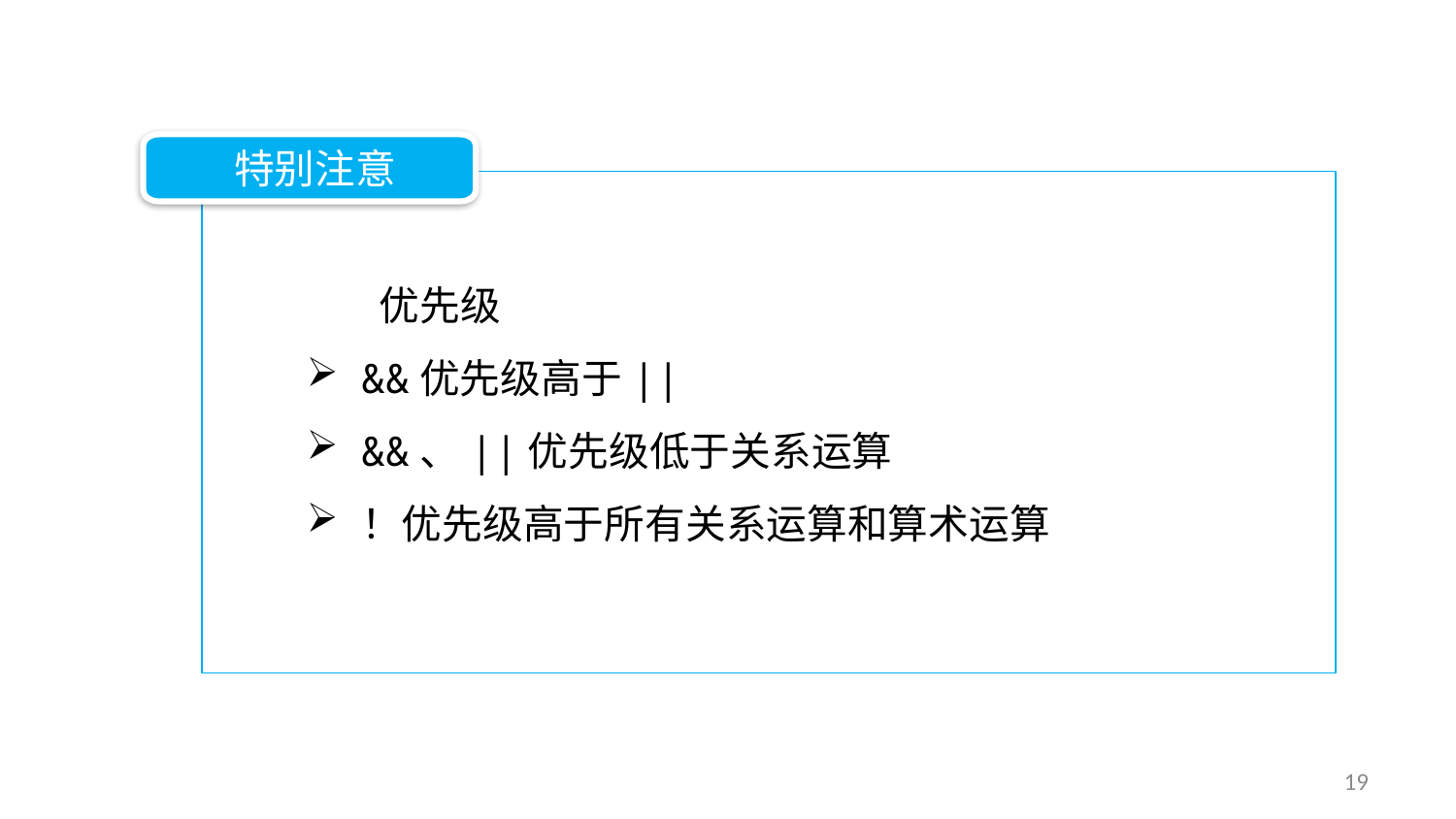

特别注意
优先级
&&优先级高于||
&&、||优先级低于关系运算
！优先级高于所有关系运算和算术运算

19